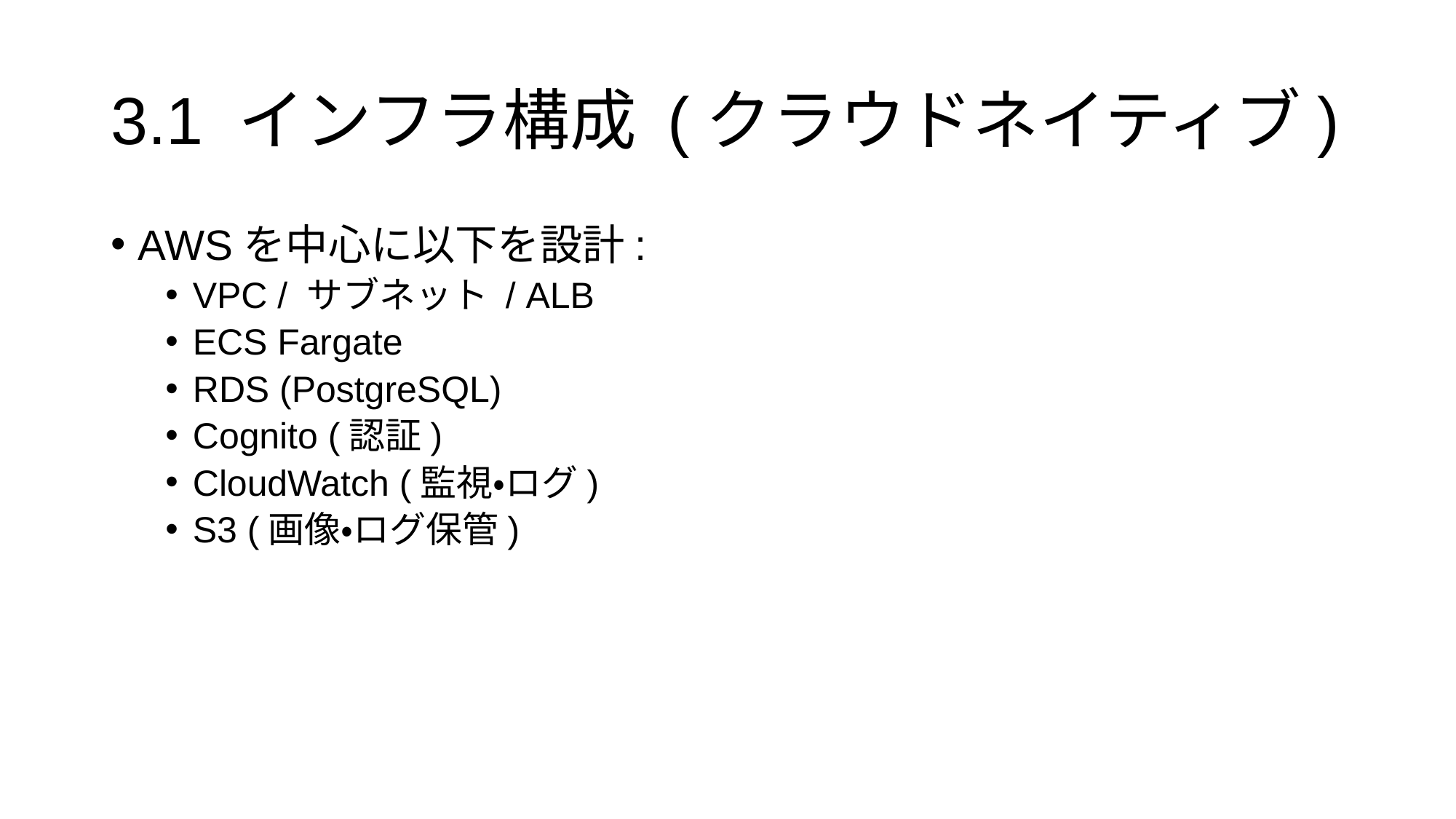

# 3.1 インフラ構成 (クラウドネイティブ)
AWSを中心に以下を設計:
VPC / サブネット / ALB
ECS Fargate
RDS (PostgreSQL)
Cognito (認証)
CloudWatch (監視・ログ)
S3 (画像・ログ保管)